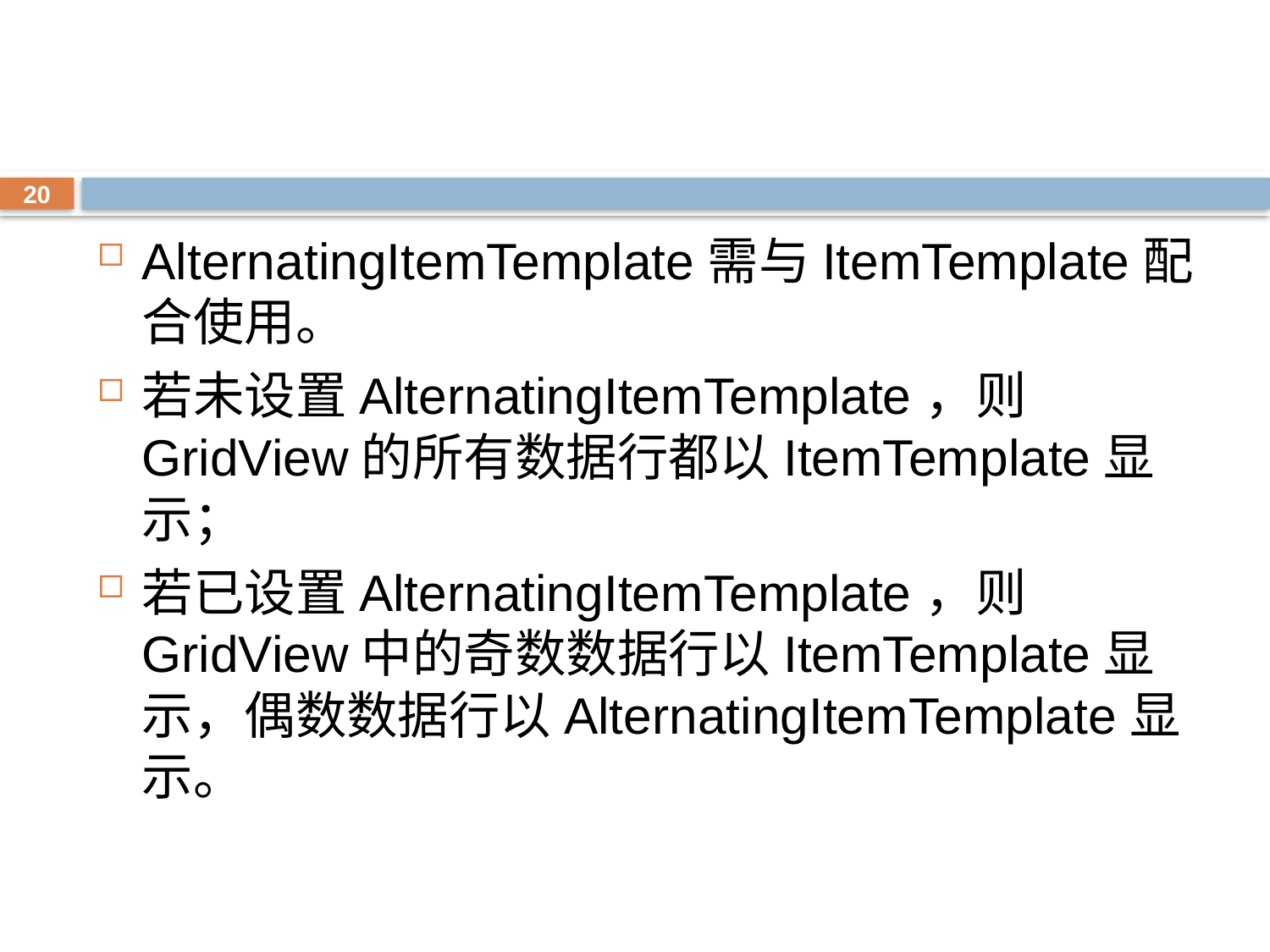

#
20
AlternatingItemTemplate需与ItemTemplate配合使用。
若未设置AlternatingItemTemplate，则GridView的所有数据行都以ItemTemplate显示；
若已设置AlternatingItemTemplate，则GridView中的奇数数据行以ItemTemplate显示，偶数数据行以AlternatingItemTemplate显示。